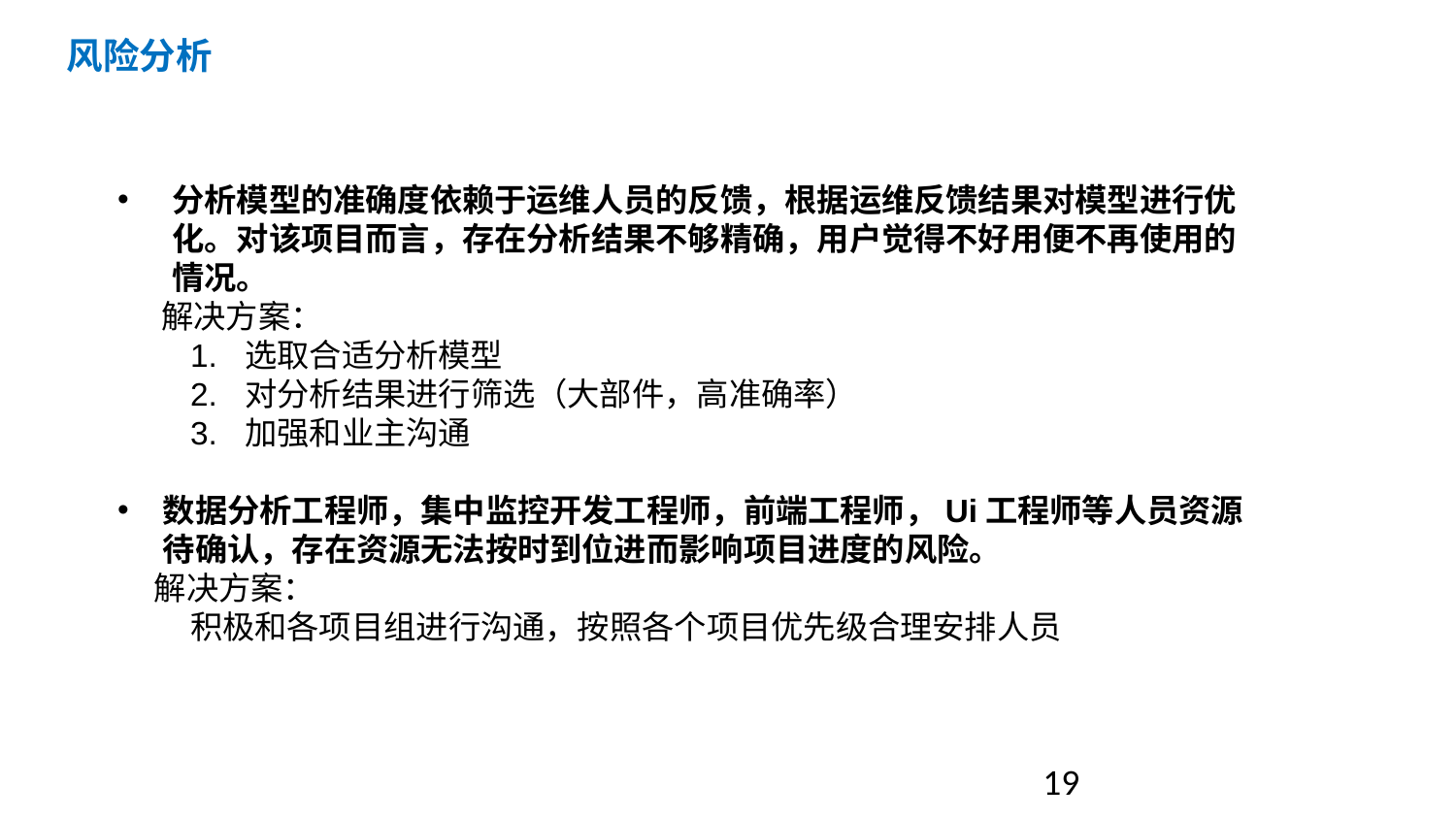

目 录
风险分析

分析模型的准确度依赖于运维人员的反馈，根据运维反馈结果对模型进行优化。对该项目而言，存在分析结果不够精确，用户觉得不好用便不再使用的情况。
     解决方案：
选取合适分析模型
对分析结果进行筛选（大部件，高准确率）
加强和业主沟通

数据分析工程师，集中监控开发工程师，前端工程师，Ui工程师等人员资源待确认，存在资源无法按时到位进而影响项目进度的风险。
    解决方案：
积极和各项目组进行沟通，按照各个项目优先级合理安排人员

19